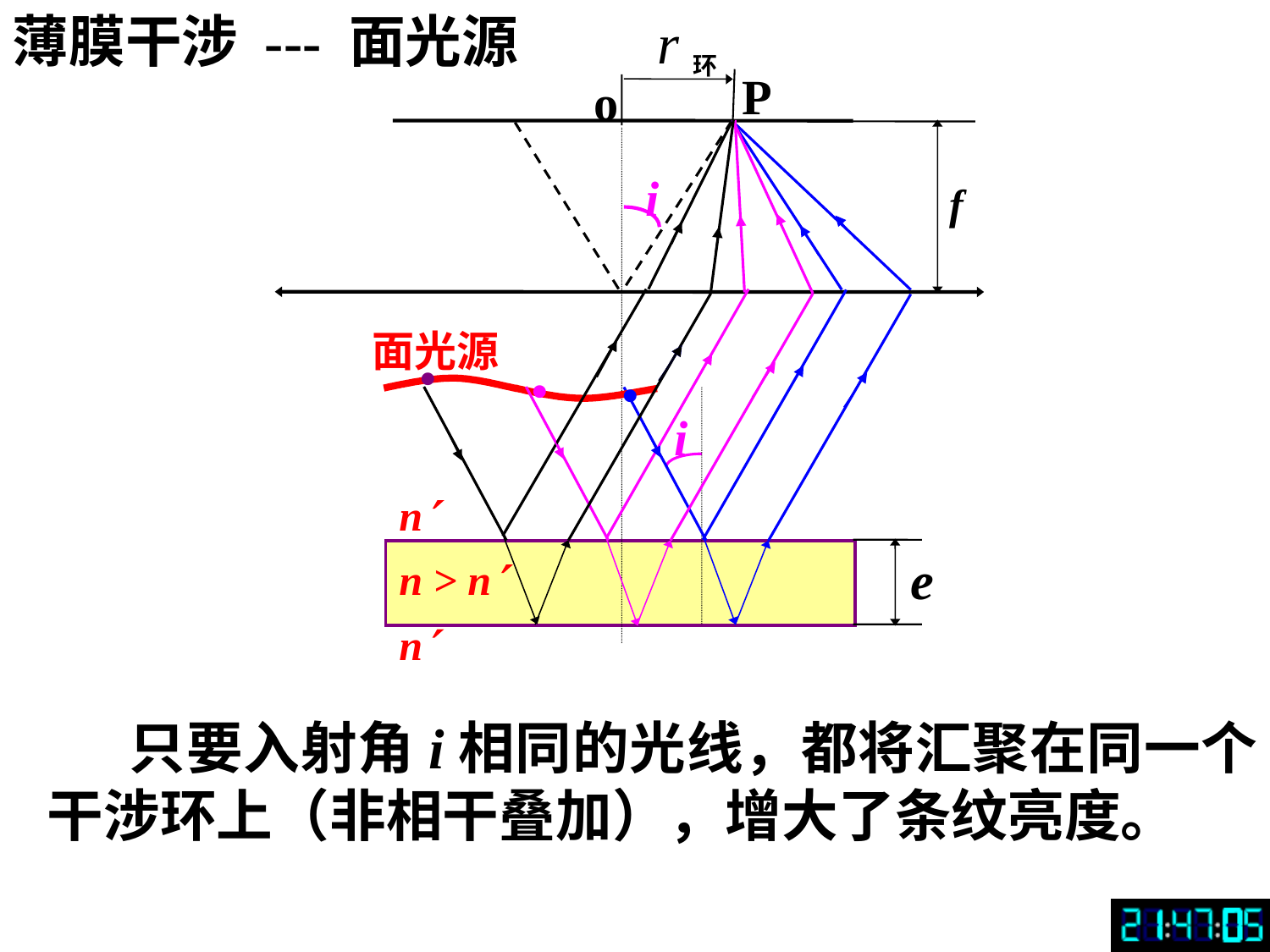

薄膜干涉 --- 面光源
r环
P
o

i

f

面光源
·
·

·

i

n′

e
n > n′
n′

     只要入射角i相同的光线，都将汇聚在同一个干涉环上（非相干叠加），增大了条纹亮度。